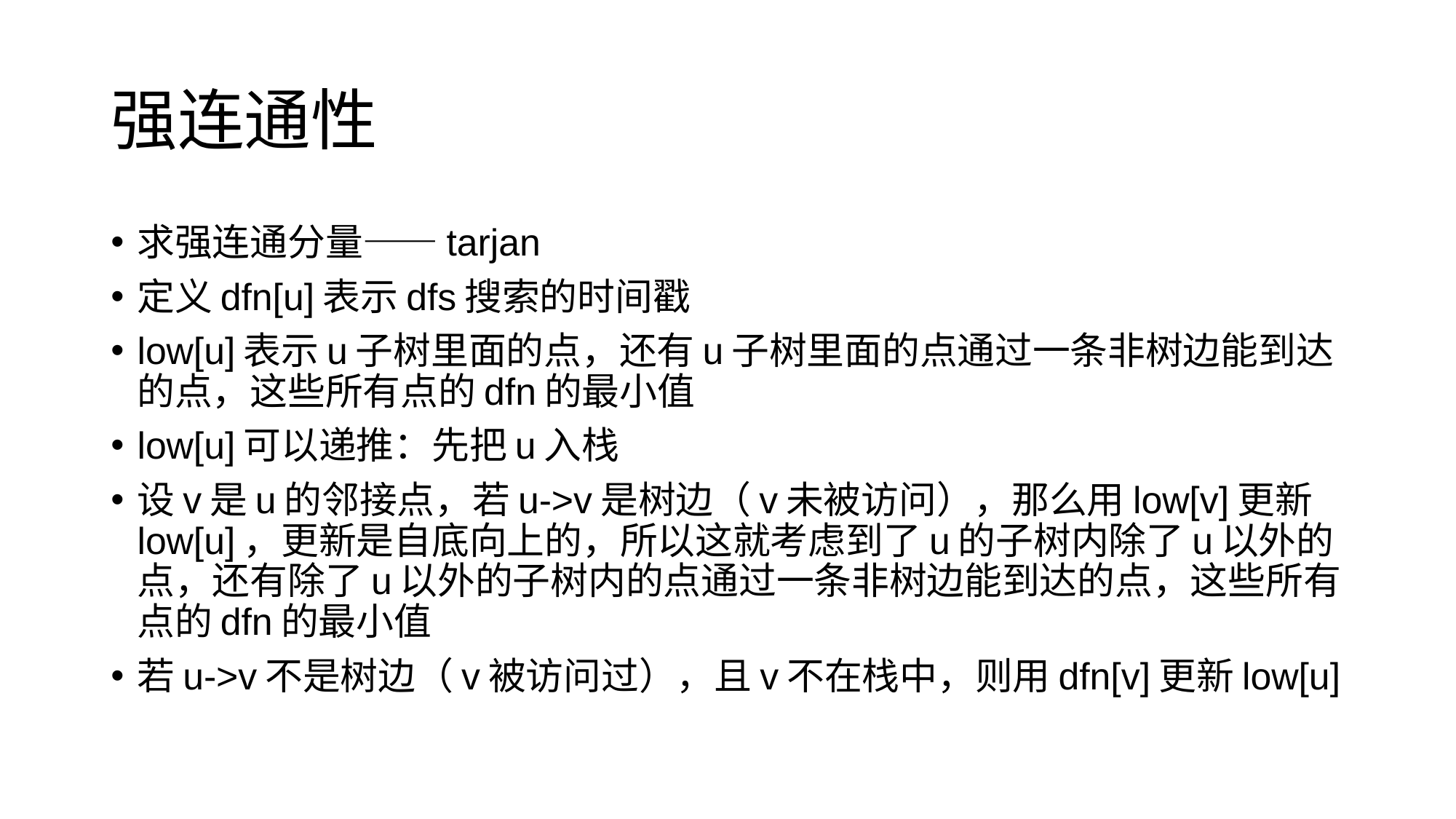

# 强连通性
求强连通分量——tarjan
定义dfn[u]表示dfs搜索的时间戳
low[u]表示u子树里面的点，还有u子树里面的点通过一条非树边能到达的点，这些所有点的dfn的最小值
low[u]可以递推：先把u入栈
设v是u的邻接点，若u->v是树边（v未被访问），那么用low[v]更新low[u]，更新是自底向上的，所以这就考虑到了u的子树内除了u以外的点，还有除了u以外的子树内的点通过一条非树边能到达的点，这些所有点的dfn的最小值
若u->v不是树边（v被访问过），且v不在栈中，则用dfn[v]更新low[u]